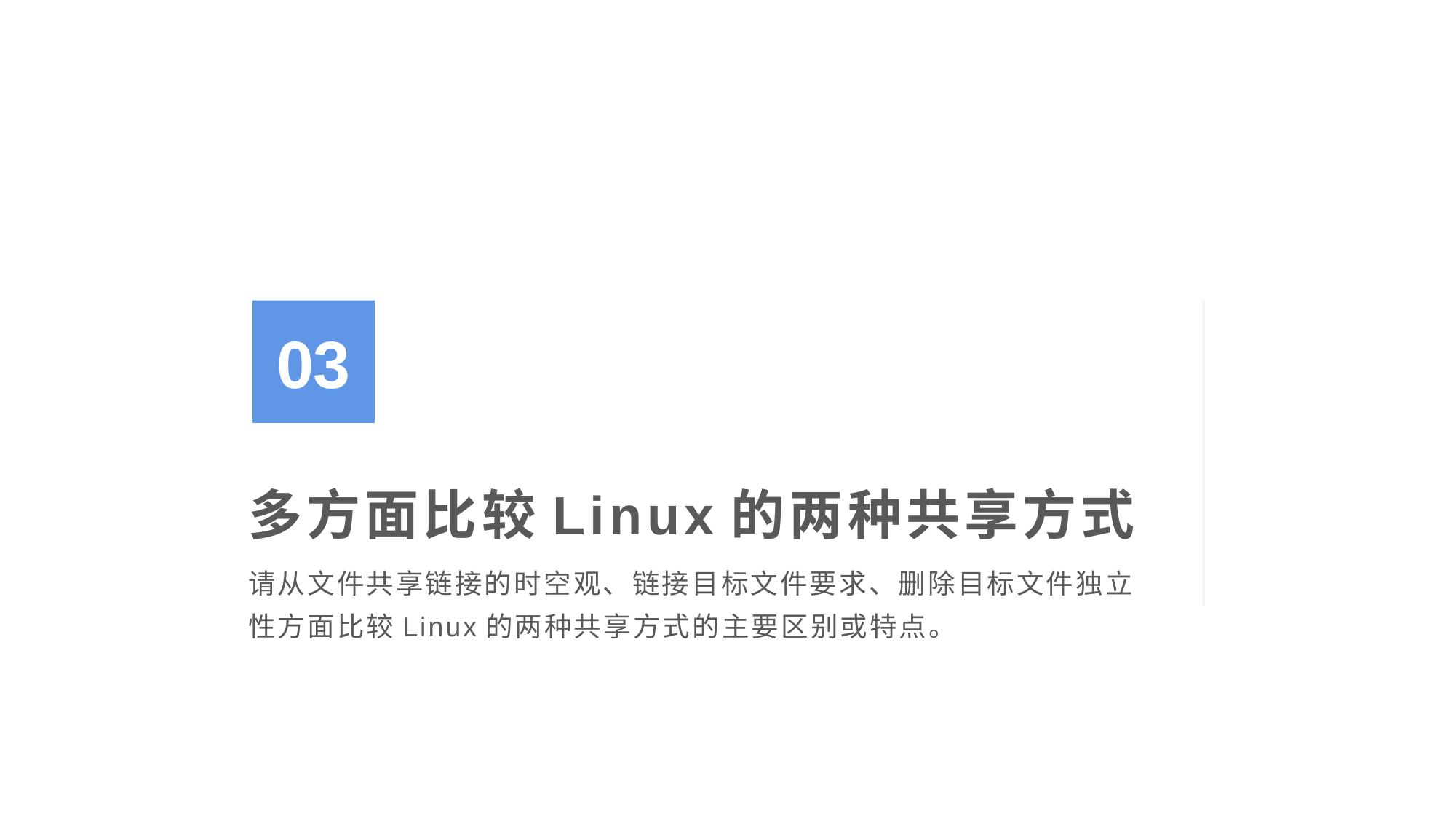

03

# 多方面比较Linux的两种共享方式
请从文件共享链接的时空观、链接目标文件要求、删除目标文件独立性方面比较Linux的两种共享方式的主要区别或特点。